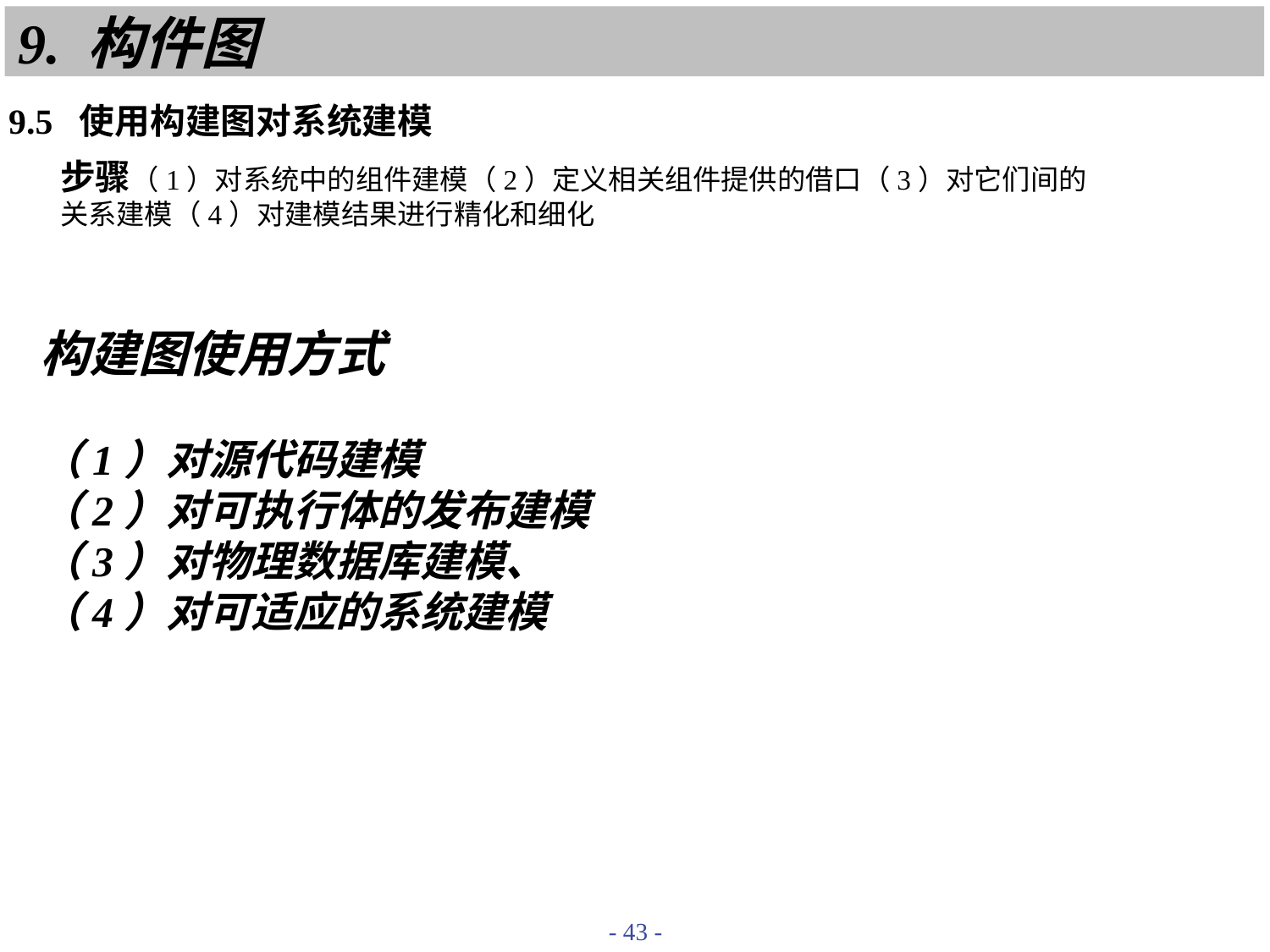

# 9. 构件图
9.5  使用构建图对系统建模
步骤（1）对系统中的组件建模（2）定义相关组件提供的借口（3）对它们间的关系建模（4）对建模结果进行精化和细化

构建图使用方式

（1）对源代码建模
（2）对可执行体的发布建模
（3）对物理数据库建模、
（4）对可适应的系统建模